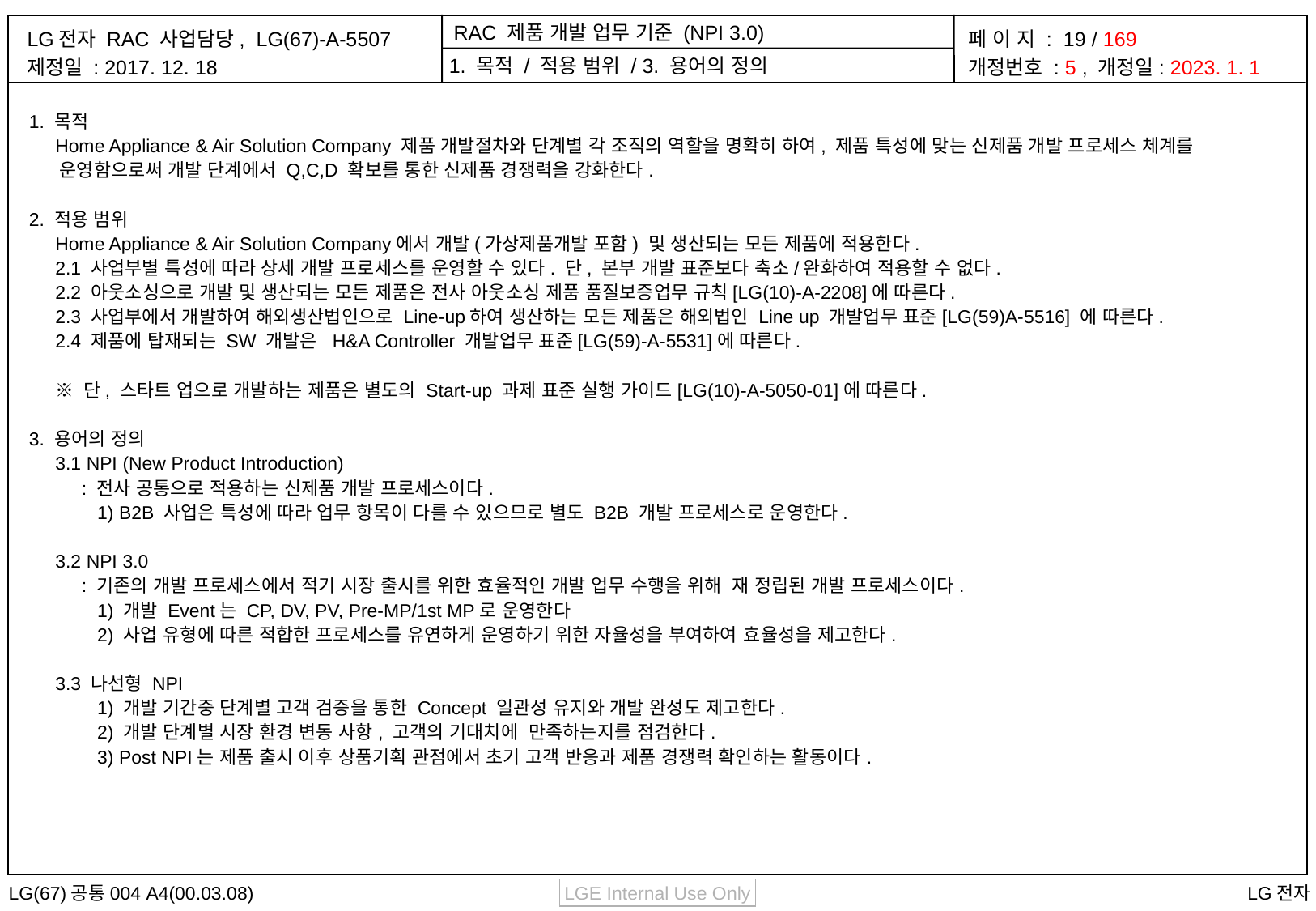

1. 목적 / 적용 범위 / 3. 용어의 정의
1. 목적
     Home Appliance & Air Solution Company 제품 개발절차와 단계별 각 조직의 역할을 명확히 하여, 제품 특성에 맞는 신제품 개발 프로세스 체계를
     운영함으로써 개발 단계에서 Q,C,D 확보를 통한 신제품 경쟁력을 강화한다.

2. 적용 범위
     Home Appliance & Air Solution Company에서 개발(가상제품개발 포함) 및 생산되는 모든 제품에 적용한다.
     2.1 사업부별 특성에 따라 상세 개발 프로세스를 운영할 수 있다. 단, 본부 개발 표준보다 축소/완화하여 적용할 수 없다.
     2.2 아웃소싱으로 개발 및 생산되는 모든 제품은 전사 아웃소싱 제품 품질보증업무 규칙[LG(10)-A-2208]에 따른다.
     2.3 사업부에서 개발하여 해외생산법인으로 Line-up하여 생산하는 모든 제품은 해외법인 Line up 개발업무 표준[LG(59)A-5516] 에 따른다.
     2.4 제품에 탑재되는 SW 개발은  H&A Controller 개발업무 표준[LG(59)-A-5531]에 따른다.

     ※ 단, 스타트 업으로 개발하는 제품은 별도의 Start-up 과제 표준 실행 가이드[LG(10)-A-5050-01]에 따른다.

3. 용어의 정의
     3.1 NPI (New Product Introduction)
          : 전사 공통으로 적용하는 신제품 개발 프로세스이다.
             1) B2B 사업은 특성에 따라 업무 항목이 다를 수 있으므로 별도 B2B 개발 프로세스로 운영한다.

     3.2 NPI 3.0
          : 기존의 개발 프로세스에서 적기 시장 출시를 위한 효율적인 개발 업무 수행을 위해  재 정립된 개발 프로세스이다.
             1) 개발 Event는 CP, DV, PV, Pre-MP/1st MP로 운영한다
             2) 사업 유형에 따른 적합한 프로세스를 유연하게 운영하기 위한 자율성을 부여하여 효율성을 제고한다.

     3.3 나선형 NPI
             1) 개발 기간중 단계별 고객 검증을 통한 Concept 일관성 유지와 개발 완성도 제고한다.
             2) 개발 단계별 시장 환경 변동 사항, 고객의 기대치에  만족하는지를 점검한다.
             3) Post NPI는 제품 출시 이후 상품기획 관점에서 초기 고객 반응과 제품 경쟁력 확인하는 활동이다.